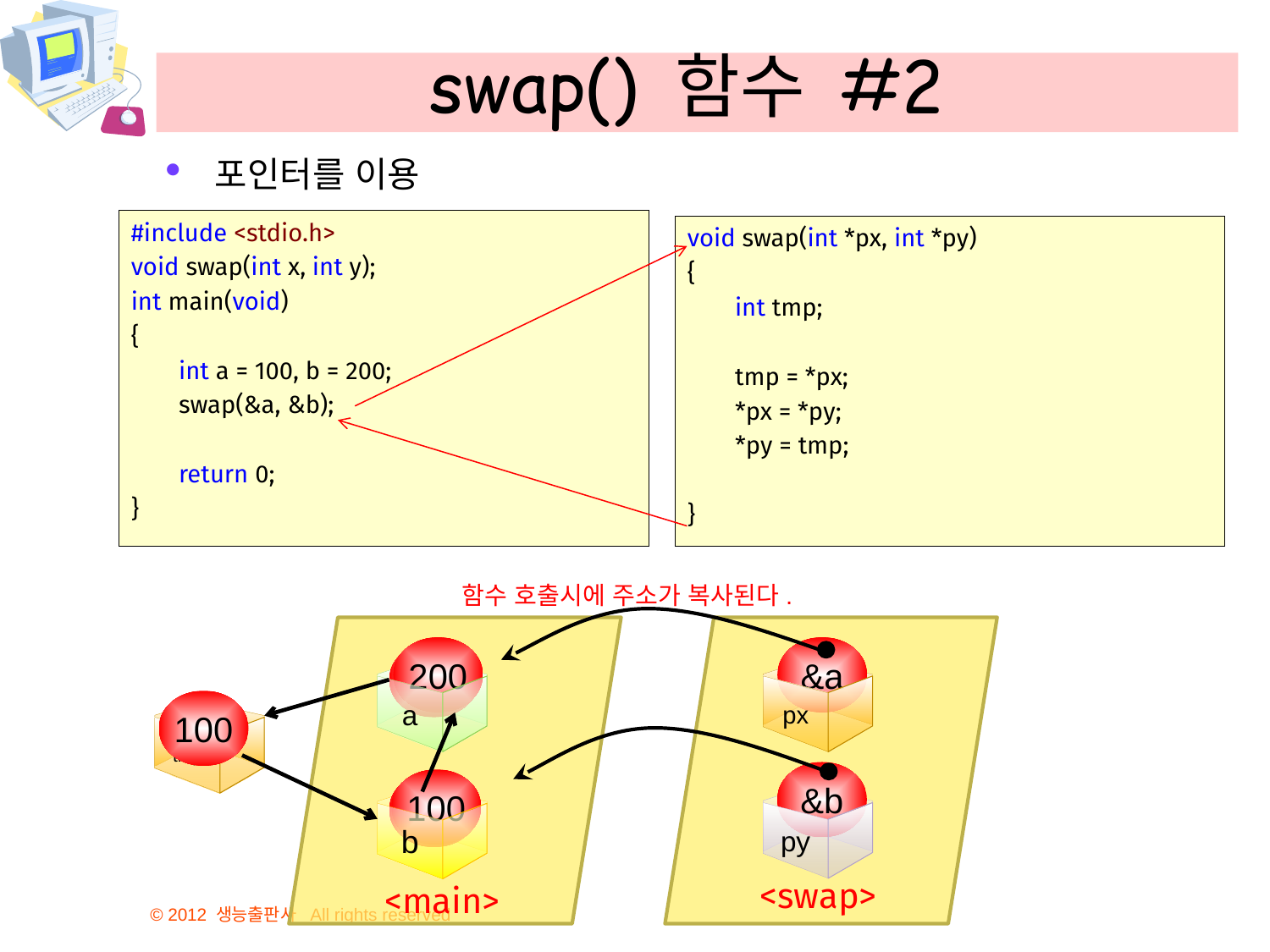

# swap() 함수 #2
포인터를 이용
#include <stdio.h>
void swap(int x, int y);
int main(void)
{
	int a = 100, b = 200;
	swap(&a, &b);

	return 0;
}

void swap(int *px, int *py)
{
	int tmp;

	tmp = *px;
	*px = *py;
	*py = tmp;

}

함수 호출시에 주소가 복사된다.

200
&a
100

px

a

100

tmp

&b

100
200

py

b

<swap>
<main>